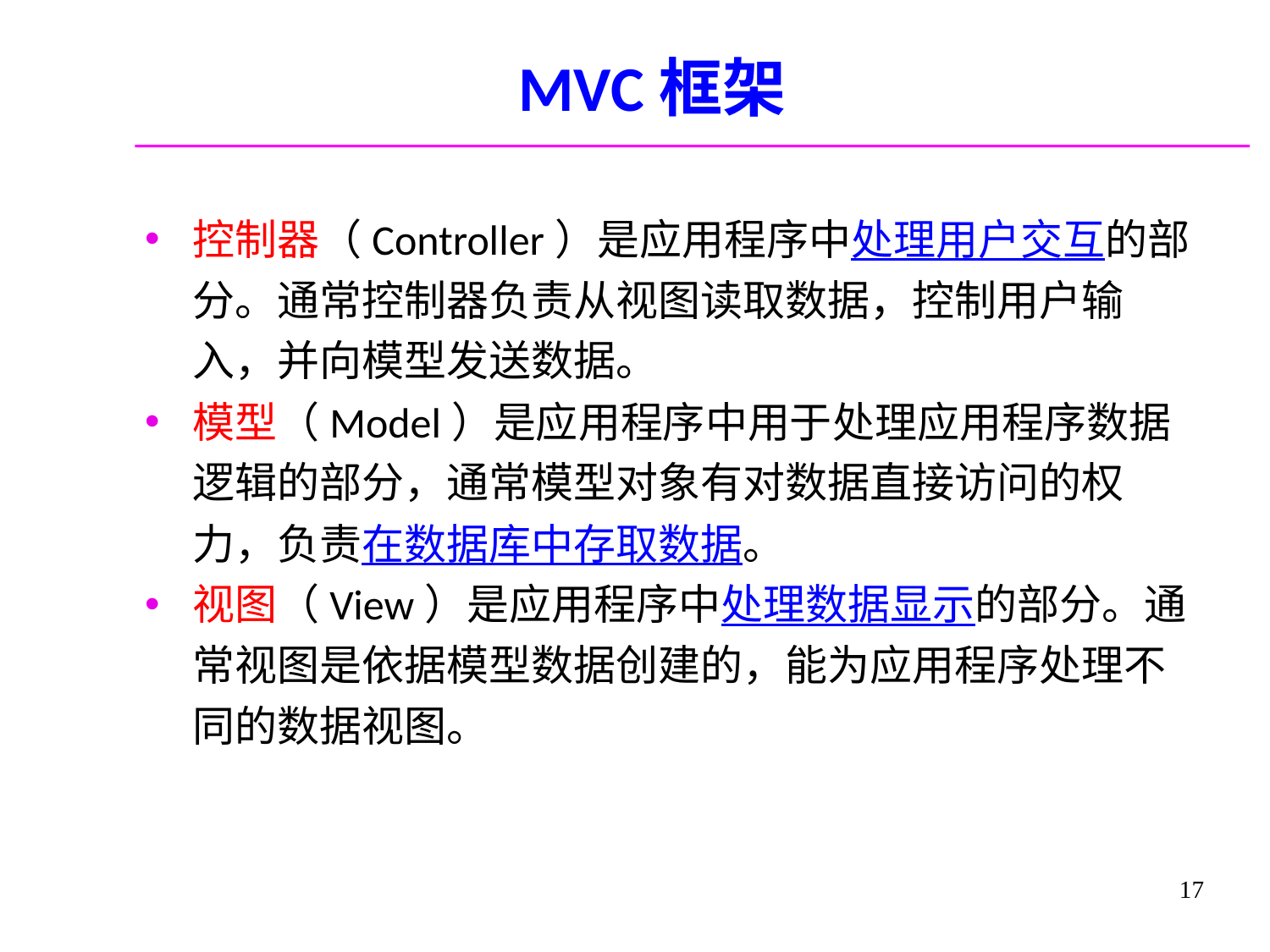

# MVC框架
控制器（Controller）是应用程序中处理用户交互的部分。通常控制器负责从视图读取数据，控制用户输入，并向模型发送数据。
模型（Model）是应用程序中用于处理应用程序数据逻辑的部分，通常模型对象有对数据直接访问的权力，负责在数据库中存取数据。
视图（View）是应用程序中处理数据显示的部分。通常视图是依据模型数据创建的，能为应用程序处理不同的数据视图。

17